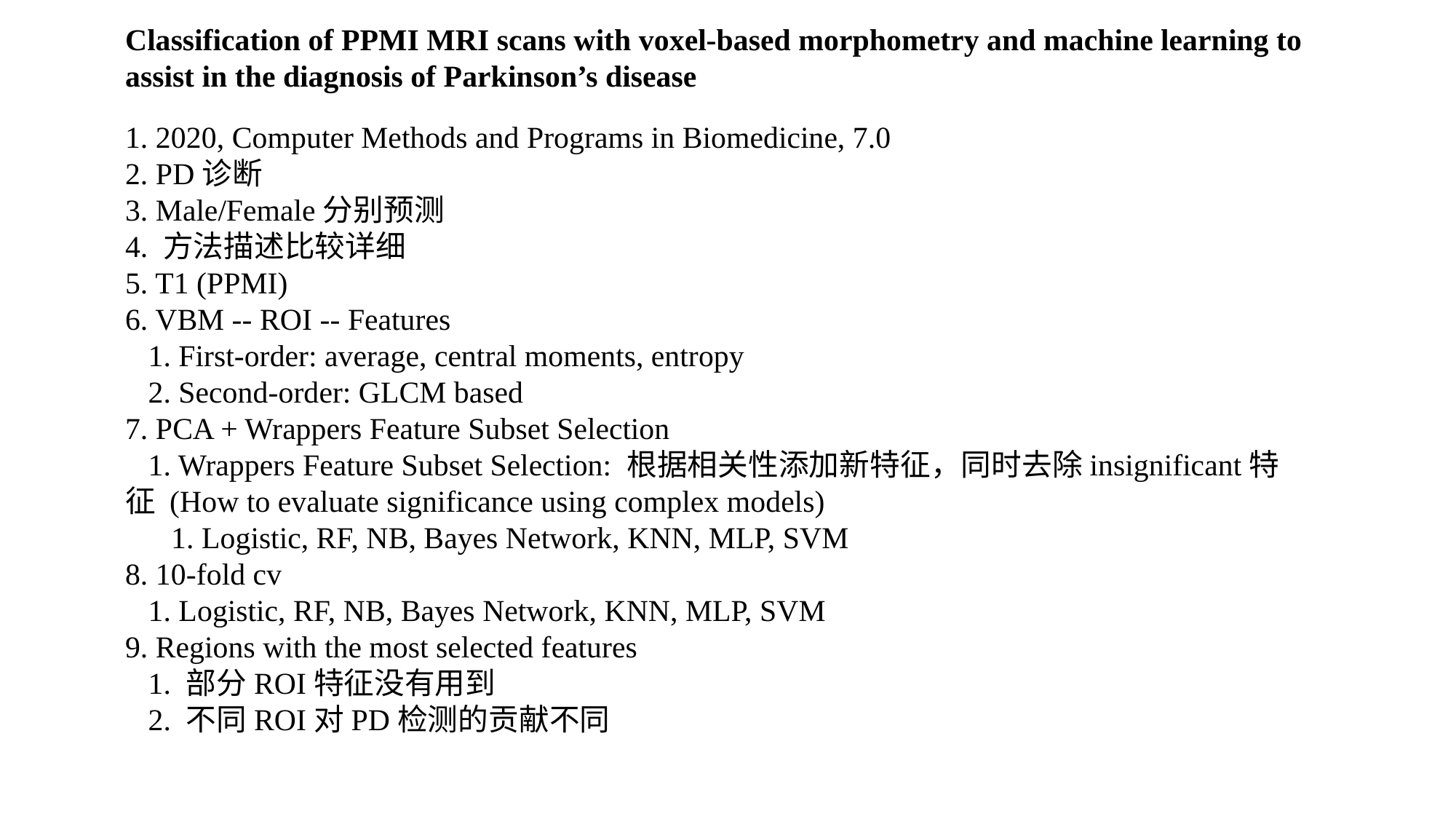

Classification of PPMI MRI scans with voxel-based morphometry and machine learning to assist in the diagnosis of Parkinson’s disease
1. 2020, Computer Methods and Programs in Biomedicine, 7.0
2. PD诊断
3. Male/Female分别预测
4. 方法描述比较详细
5. T1 (PPMI)
6. VBM -- ROI -- Features
   1. First-order: average, central moments, entropy
   2. Second-order: GLCM based
7. PCA + Wrappers Feature Subset Selection
   1. Wrappers Feature Subset Selection: 根据相关性添加新特征，同时去除insignificant特征 (How to evaluate significance using complex models)
      1. Logistic, RF, NB, Bayes Network, KNN, MLP, SVM
8. 10-fold cv
   1. Logistic, RF, NB, Bayes Network, KNN, MLP, SVM
9. Regions with the most selected features
   1. 部分ROI特征没有用到
   2. 不同ROI对PD检测的贡献不同